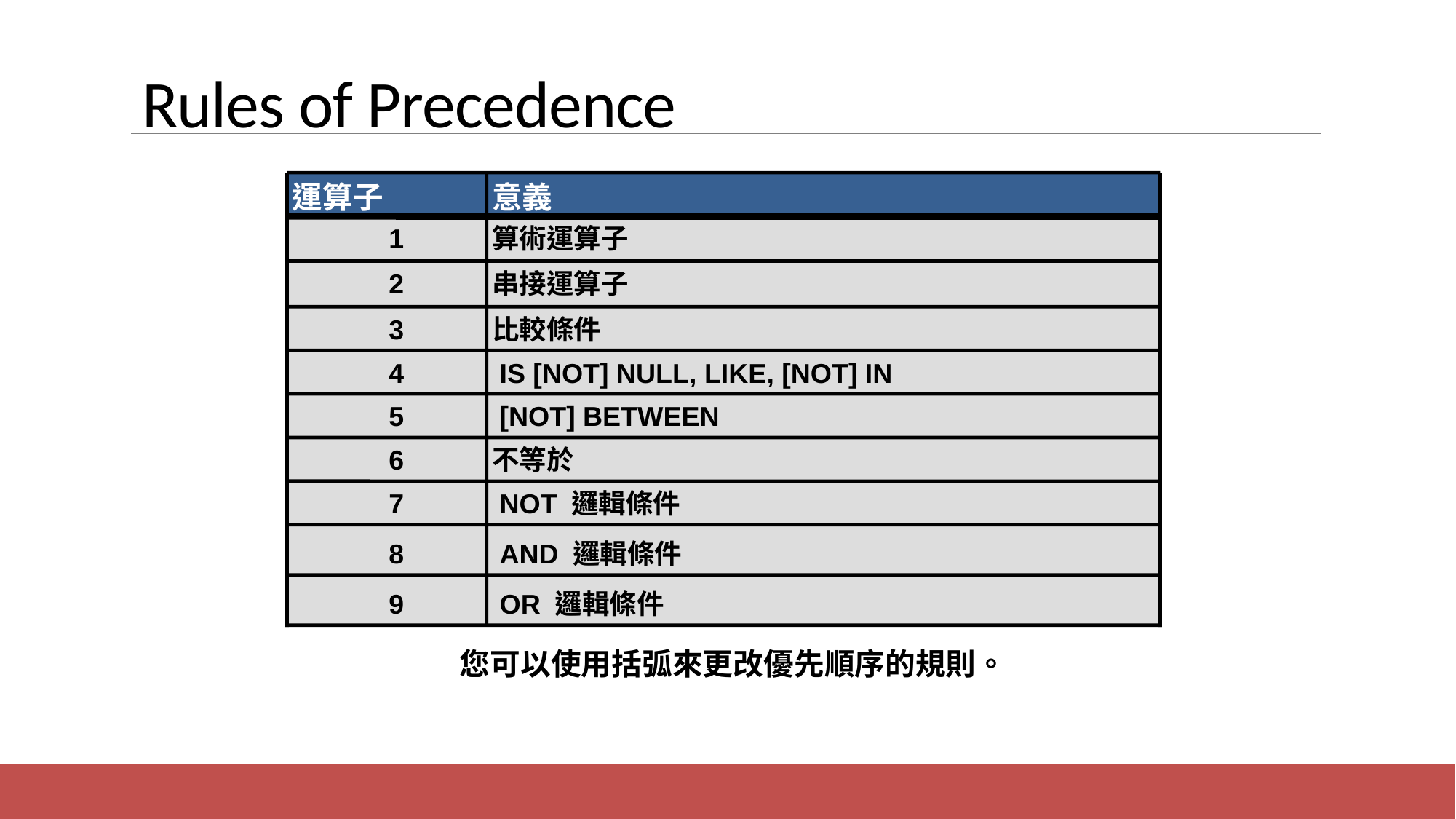

# Rules of Precedence

運算子
意義

1
算術運算子

2
串接運算子

3
比較條件

4
 IS [NOT] NULL, LIKE, [NOT] IN

5
 [NOT] BETWEEN

6
不等於

7
 NOT 邏輯條件

8
 AND 邏輯條件

9
 OR 邏輯條件

您可以使用括弧來更改優先順序的規則。